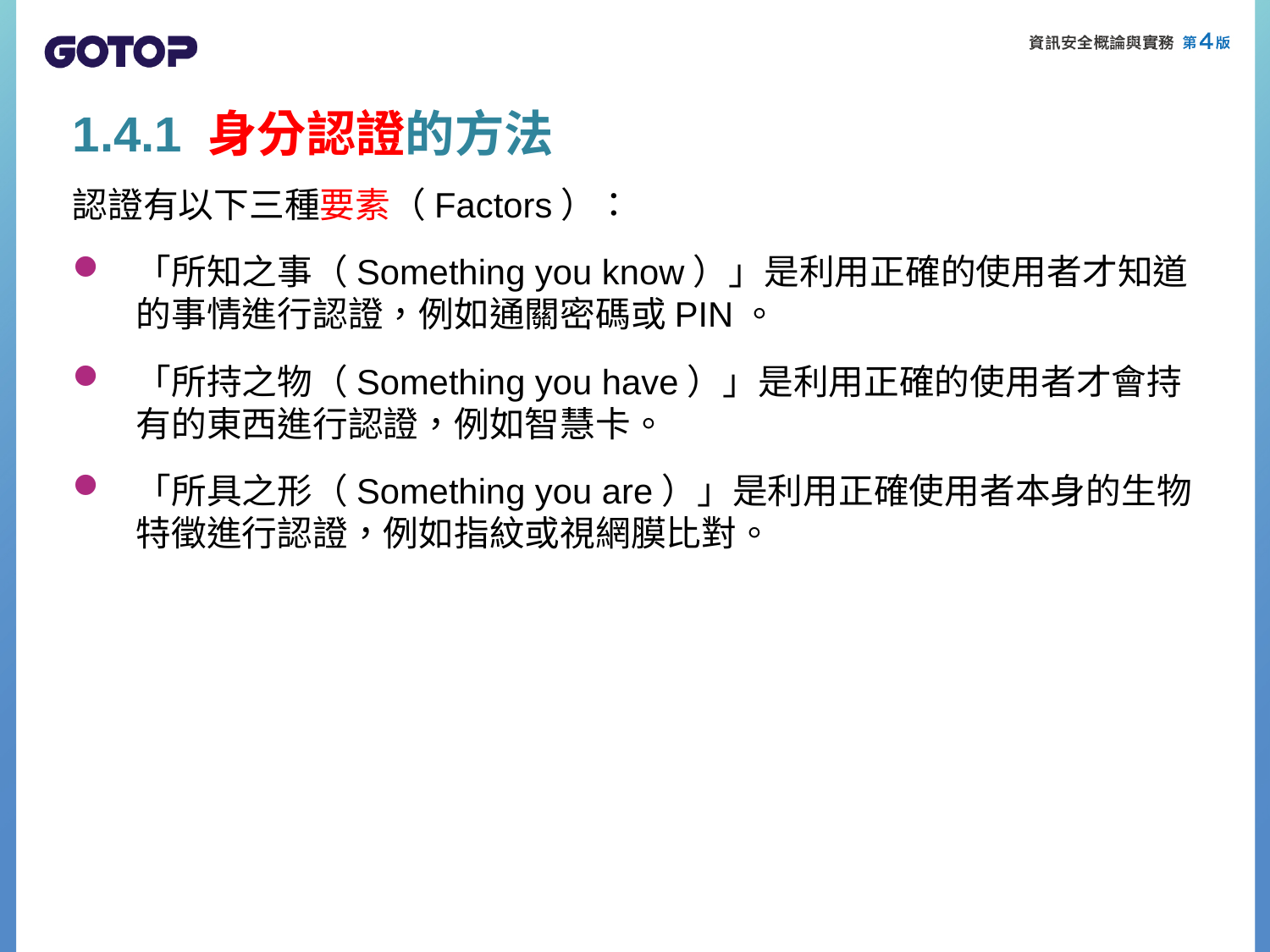

1.4.1 身分認證的方法
認證有以下三種要素（Factors）：
「所知之事（Something you know）」是利用正確的使用者才知道的事情進行認證，例如通關密碼或PIN。
「所持之物（Something you have）」是利用正確的使用者才會持有的東西進行認證，例如智慧卡。
「所具之形（Something you are）」是利用正確使用者本身的生物特徵進行認證，例如指紋或視網膜比對。